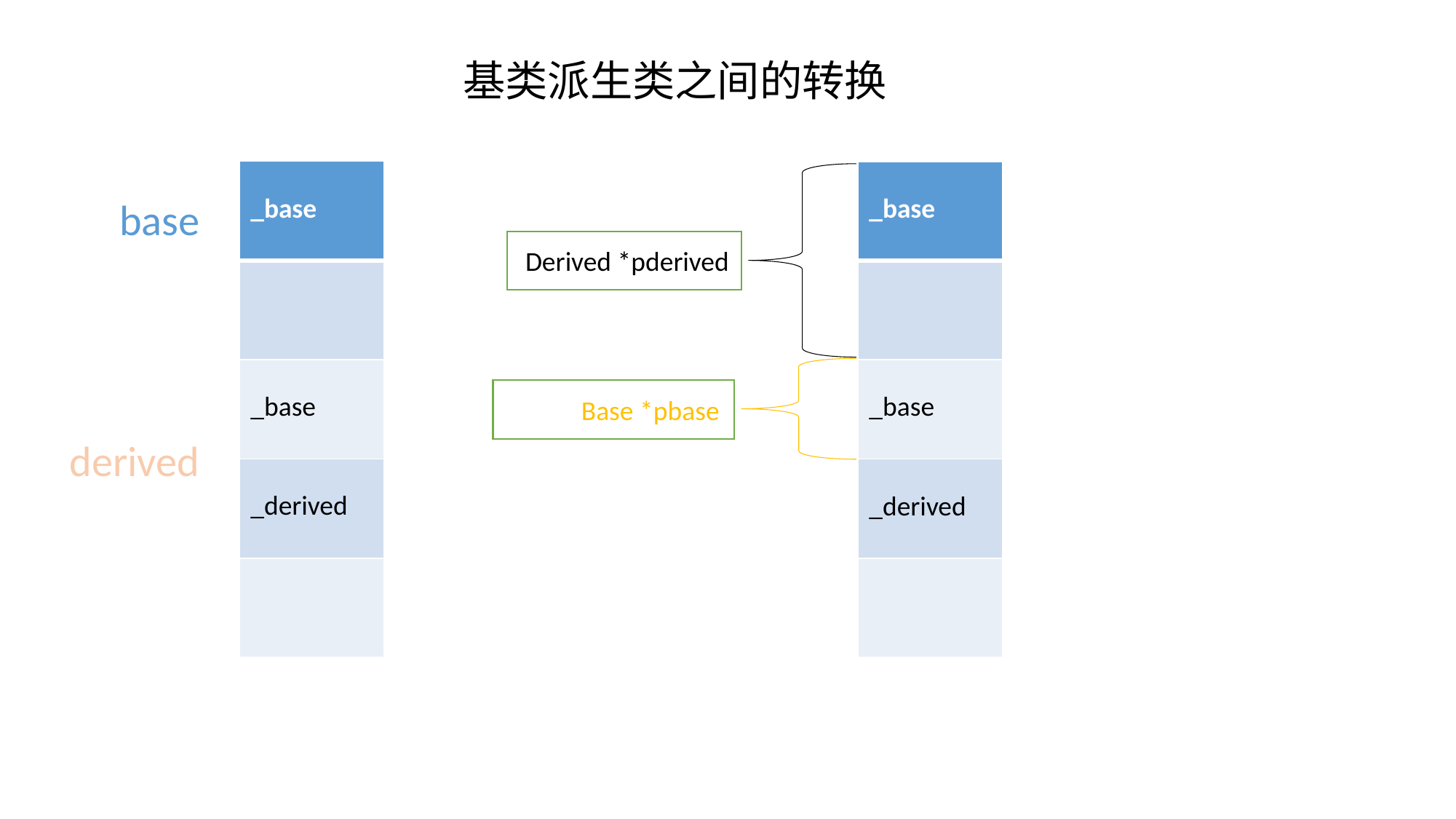

基类派生类之间的转换
| \_base |
| --- |
|  |
| \_base |
| \_derived |
|  |
| \_base |
| --- |
|  |
| \_base |
| \_derived |
|  |

        base
 Derived *pderived

            Base *pbase
    derived